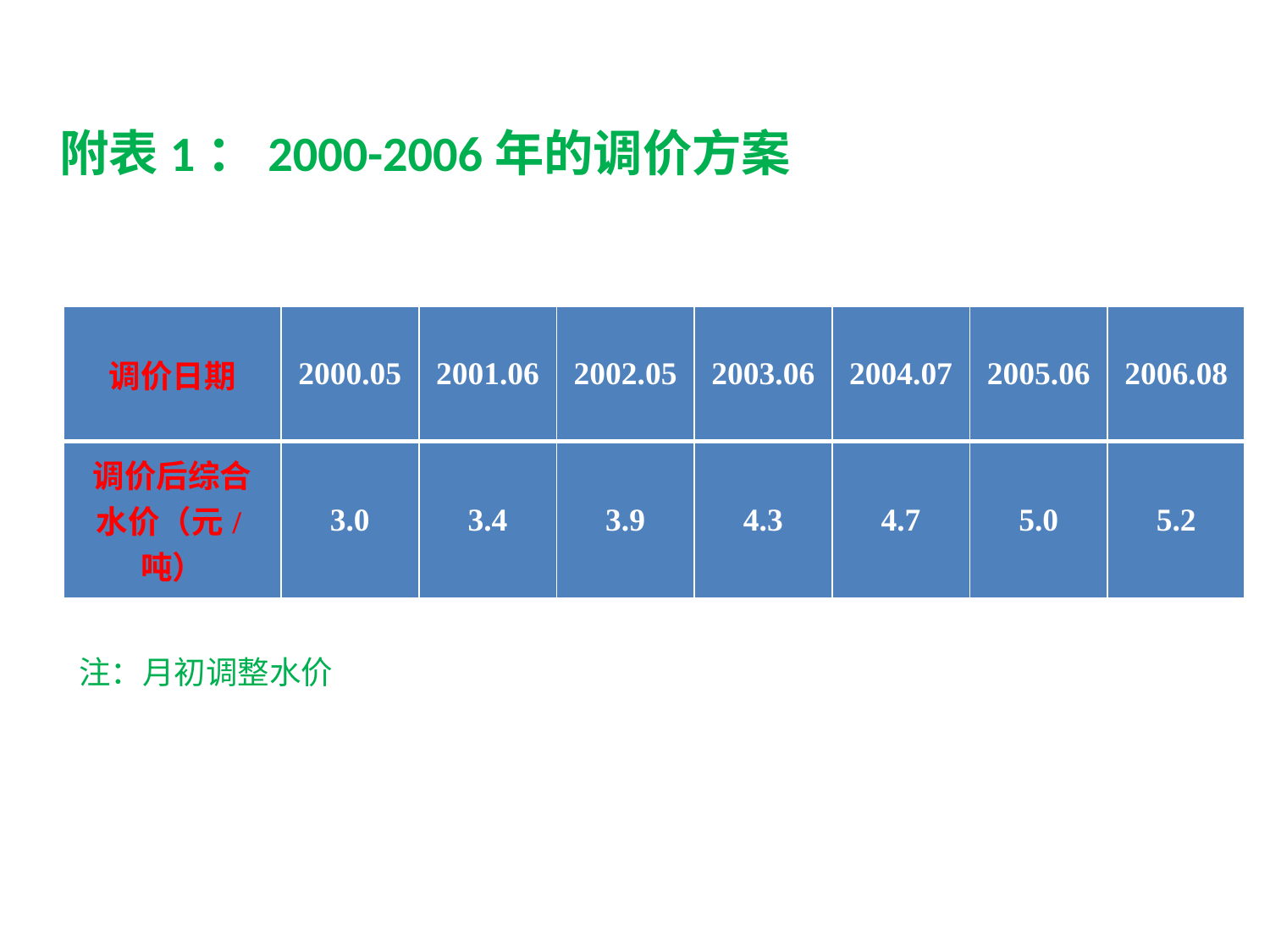

附表1：2000-2006年的调价方案
| 调价日期 | 2000.05 | 2001.06 | 2002.05 | 2003.06 | 2004.07 | 2005.06 | 2006.08 |
| --- | --- | --- | --- | --- | --- | --- | --- |
| 调价后综合 水价（元/吨） | 3.0 | 3.4 | 3.9 | 4.3 | 4.7 | 5.0 | 5.2 |
注：月初调整水价